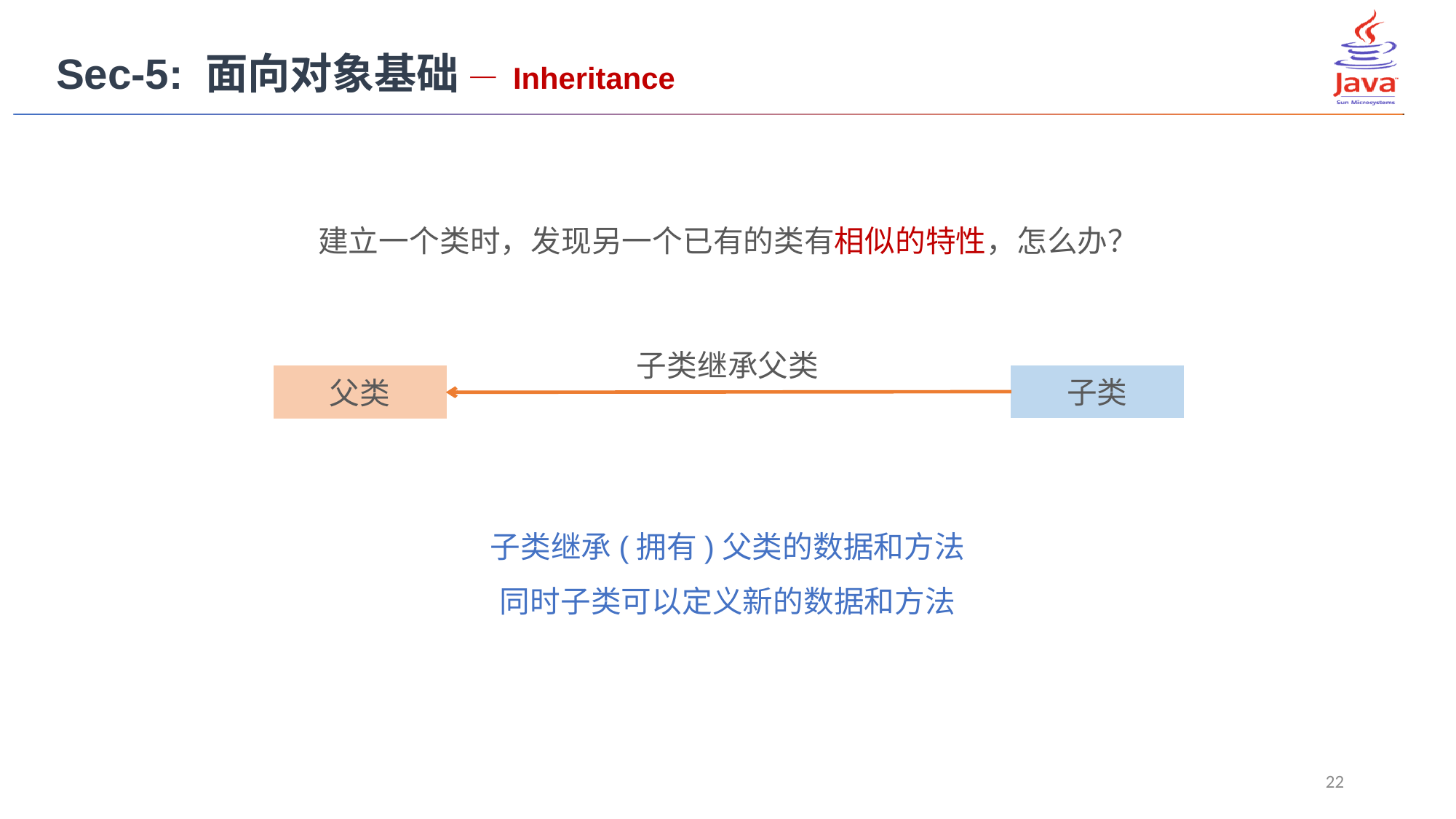

Sec-5: 面向对象基础 — Inheritance
建立一个类时，发现另一个已有的类有相似的特性，怎么办？
子类继承父类
子类
父类
子类继承(拥有)父类的数据和方法
同时子类可以定义新的数据和方法
22